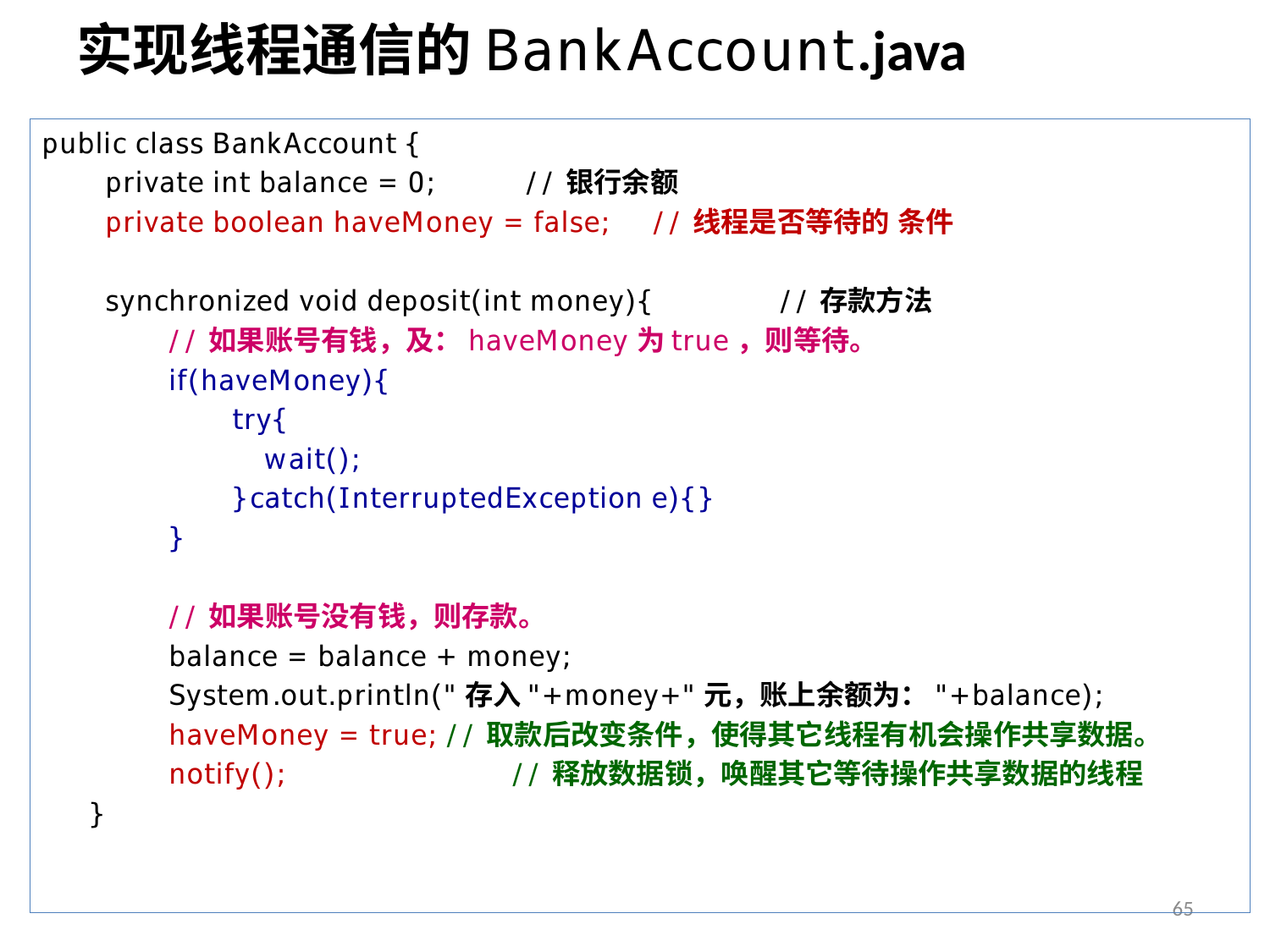

# 实现线程通信的BankAccount.java
public class BankAccount {
private int balance = 0;	//银行余额
private boolean haveMoney = false;	//线程是否等待的 条件

synchronized void deposit(int money){	//存款方法
//如果账号有钱，及：haveMoney为true，则等待。
if(haveMoney){
try{
	wait();
}catch(InterruptedException e){}
}

//如果账号没有钱，则存款。
balance = balance + money;
System.out.println("存入"+money+"元，账上余额为："+balance);
haveMoney = true; //取款后改变条件，使得其它线程有机会操作共享数据。
notify();		       //释放数据锁，唤醒其它等待操作共享数据的线程
	}
65